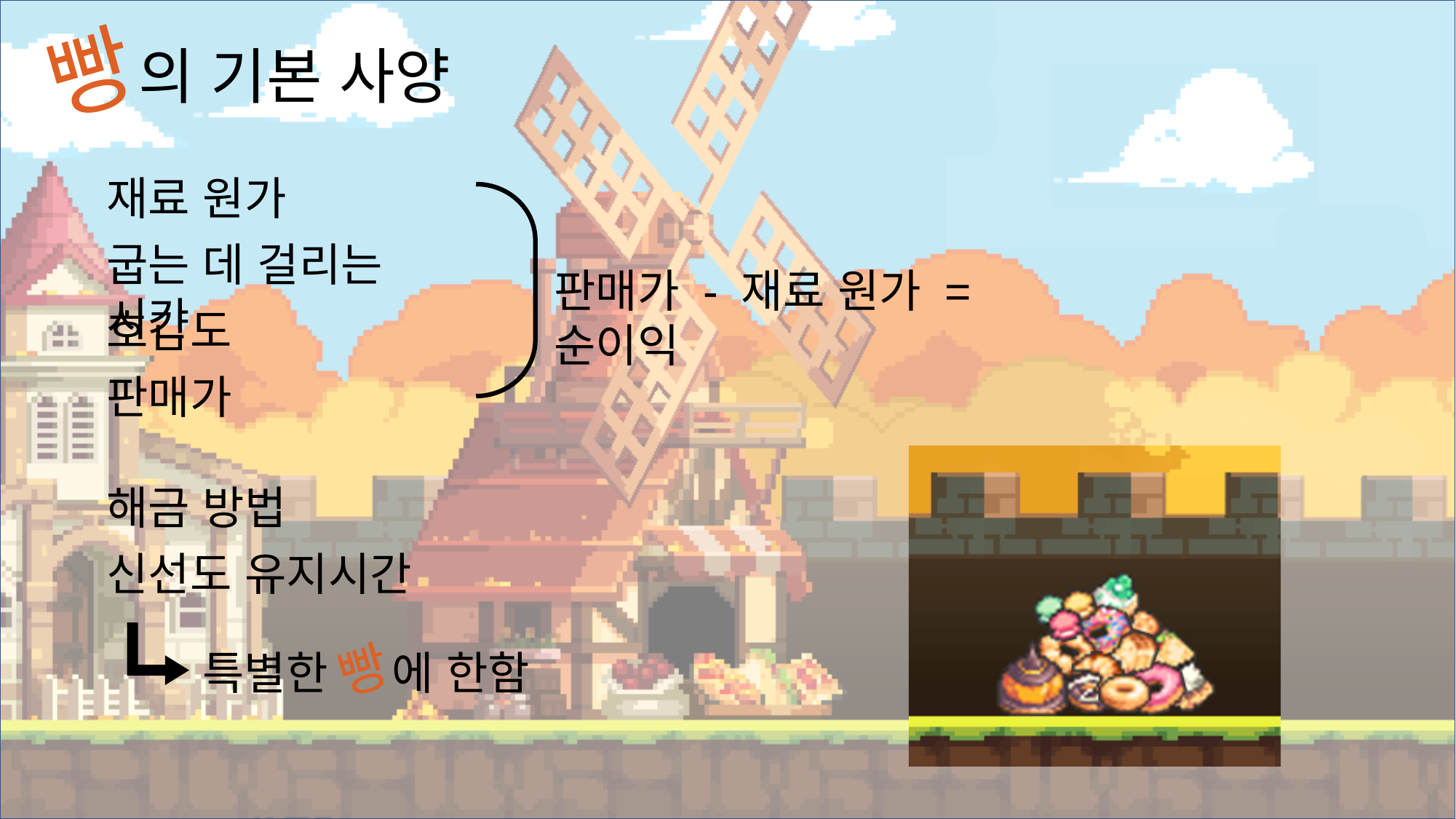

빵
의 기본 사양
재료 원가

굽는 데 걸리는 시간
판매가 - 재료 원가 = 순이익
호감도
판매가

해금 방법
신선도 유지시간

빵
특별한     에 한함